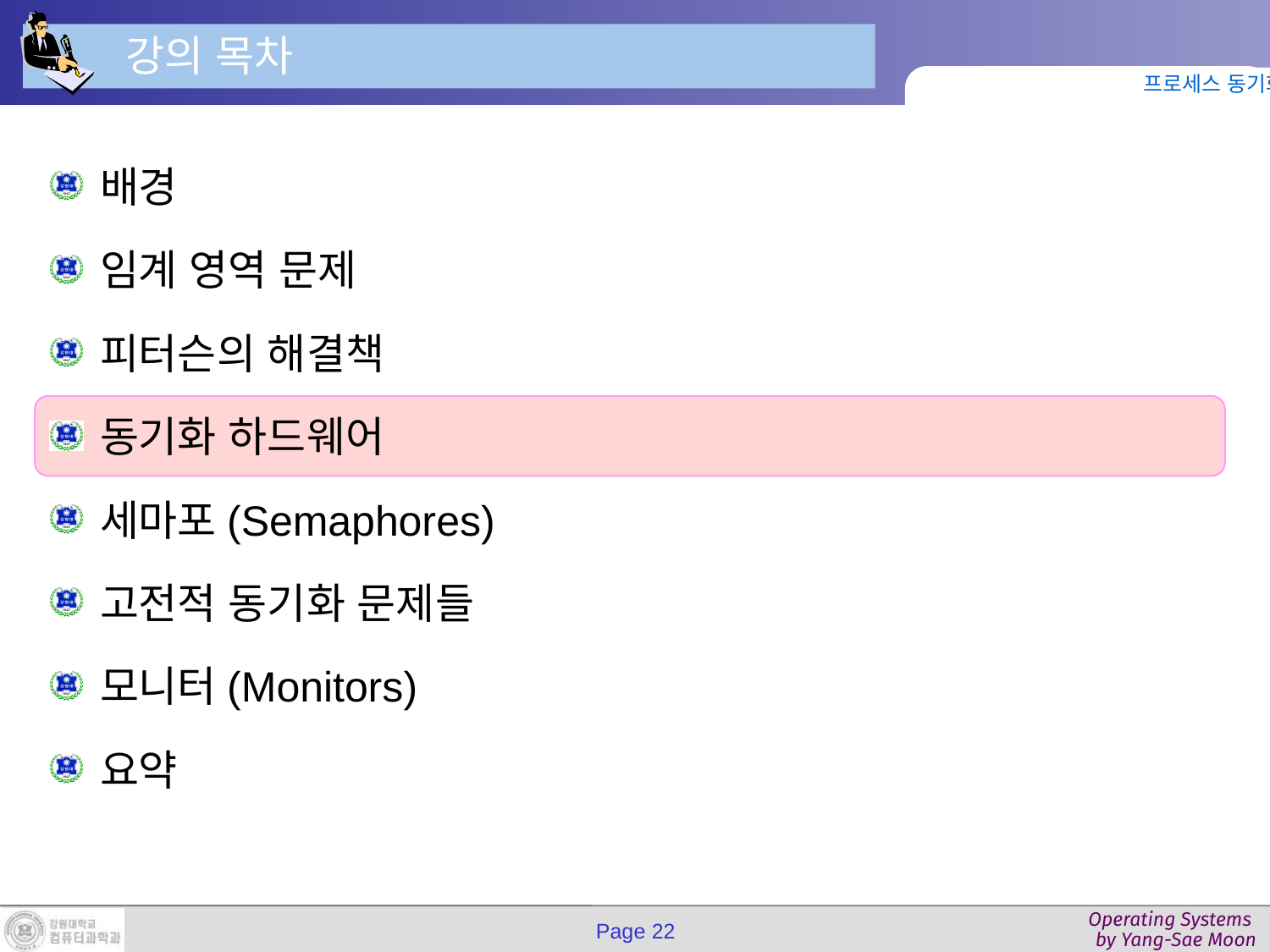

강의 목차
프로세스 동기화
배경
임계 영역 문제
피터슨의 해결책
동기화 하드웨어
세마포(Semaphores)
고전적 동기화 문제들
모니터(Monitors)
요약

Page 22